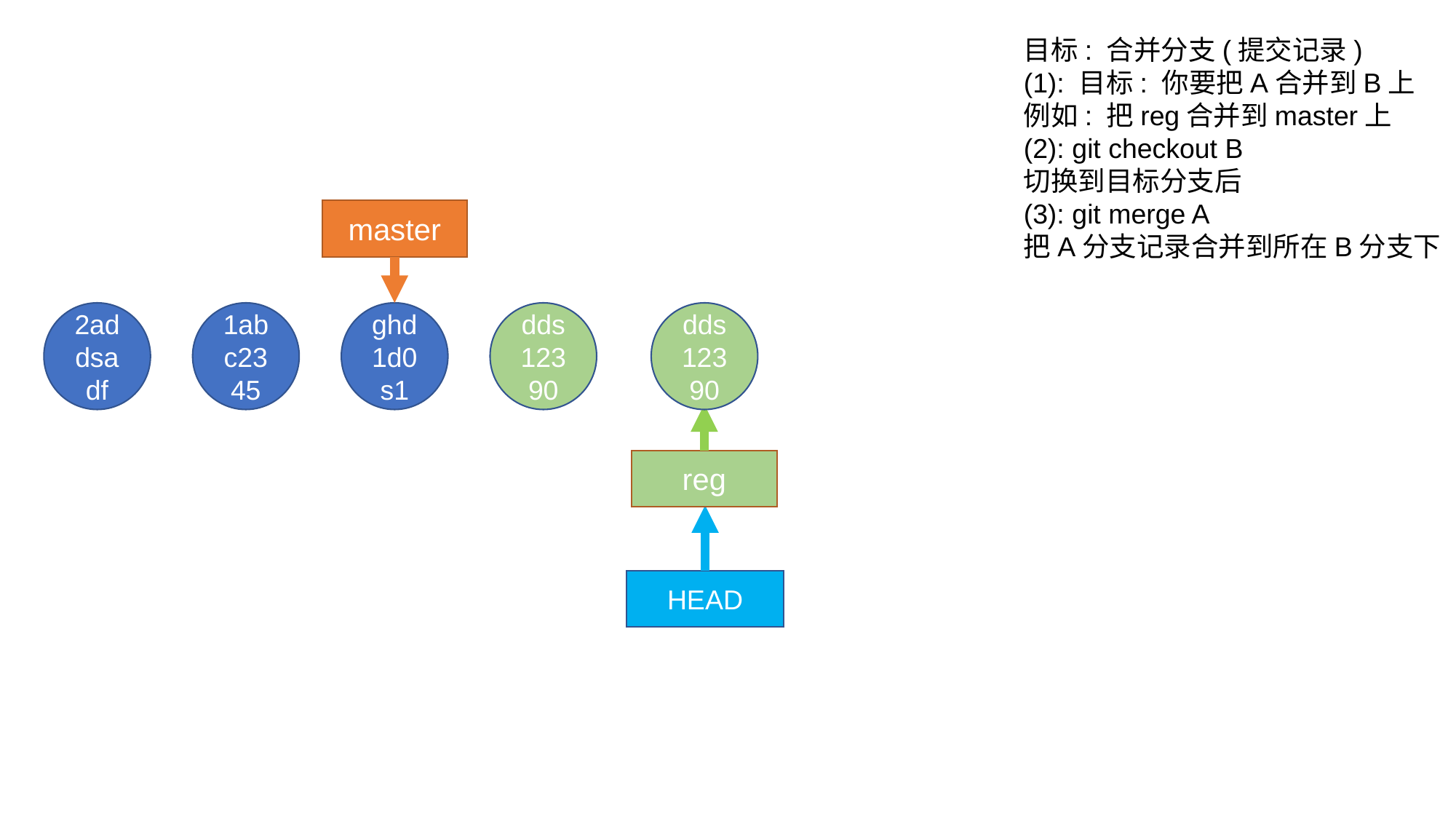

目标: 合并分支(提交记录)
(1): 目标: 你要把A合并到B上
例如: 把reg合并到master上
(2): git checkout B
切换到目标分支后
(3): git merge A
把A分支记录合并到所在B分支下

master
2addsadf
1abc2345
ghd1d0s1
dds12390
dds12390
reg
HEAD